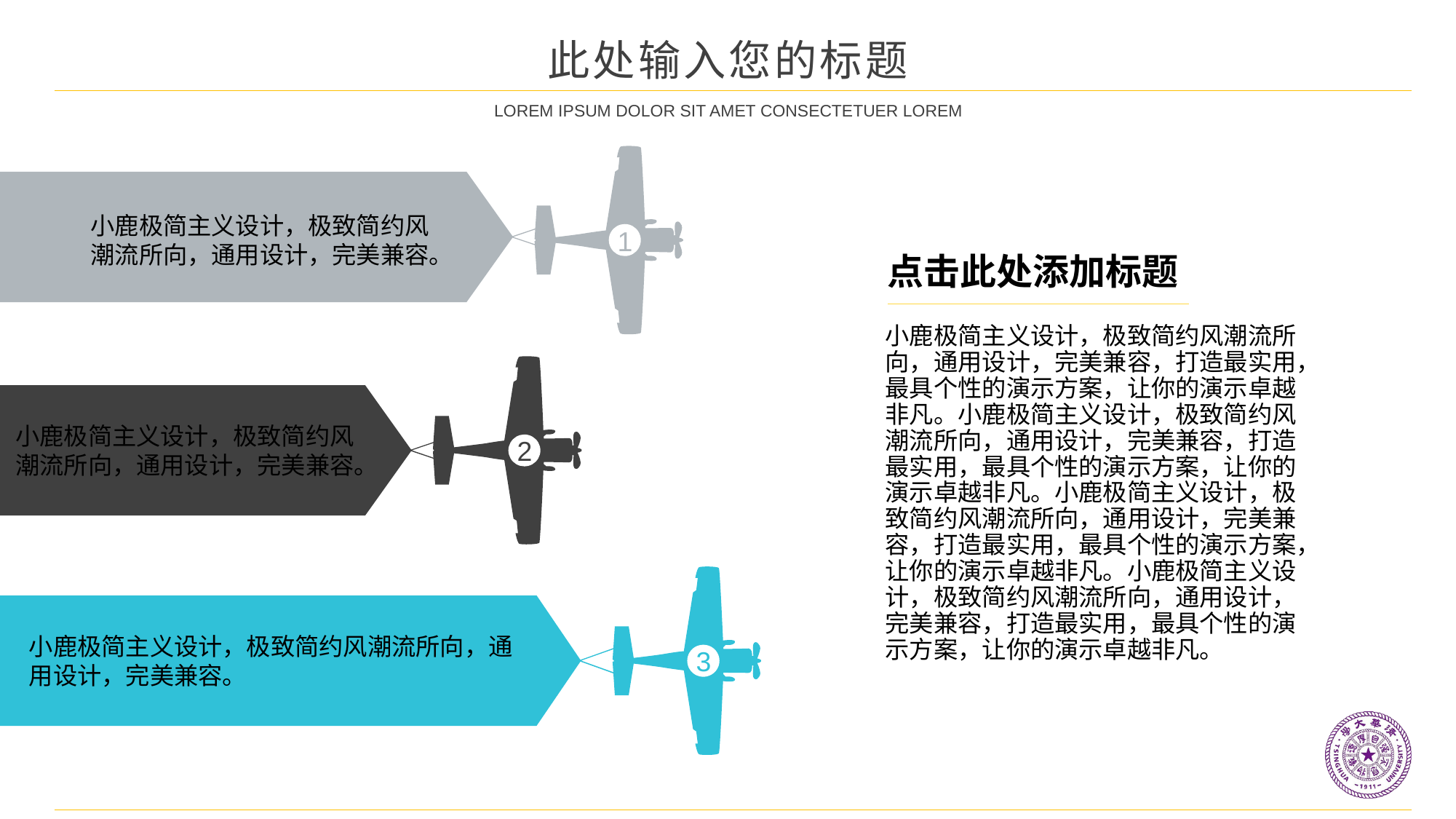

此处输入您的标题
LOREM IPSUM DOLOR SIT AMET CONSECTETUER LOREM

小鹿极简主义设计，极致简约风潮流所向，通用设计，完美兼容。
1

点击此处添加标题
小鹿极简主义设计，极致简约风潮流所向，通用设计，完美兼容，打造最实用，最具个性的演示方案，让你的演示卓越非凡。小鹿极简主义设计，极致简约风潮流所向，通用设计，完美兼容，打造最实用，最具个性的演示方案，让你的演示卓越非凡。小鹿极简主义设计，极致简约风潮流所向，通用设计，完美兼容，打造最实用，最具个性的演示方案，让你的演示卓越非凡。小鹿极简主义设计，极致简约风潮流所向，通用设计，完美兼容，打造最实用，最具个性的演示方案，让你的演示卓越非凡。

小鹿极简主义设计，极致简约风潮流所向，通用设计，完美兼容。
2

小鹿极简主义设计，极致简约风潮流所向，通用设计，完美兼容。
3